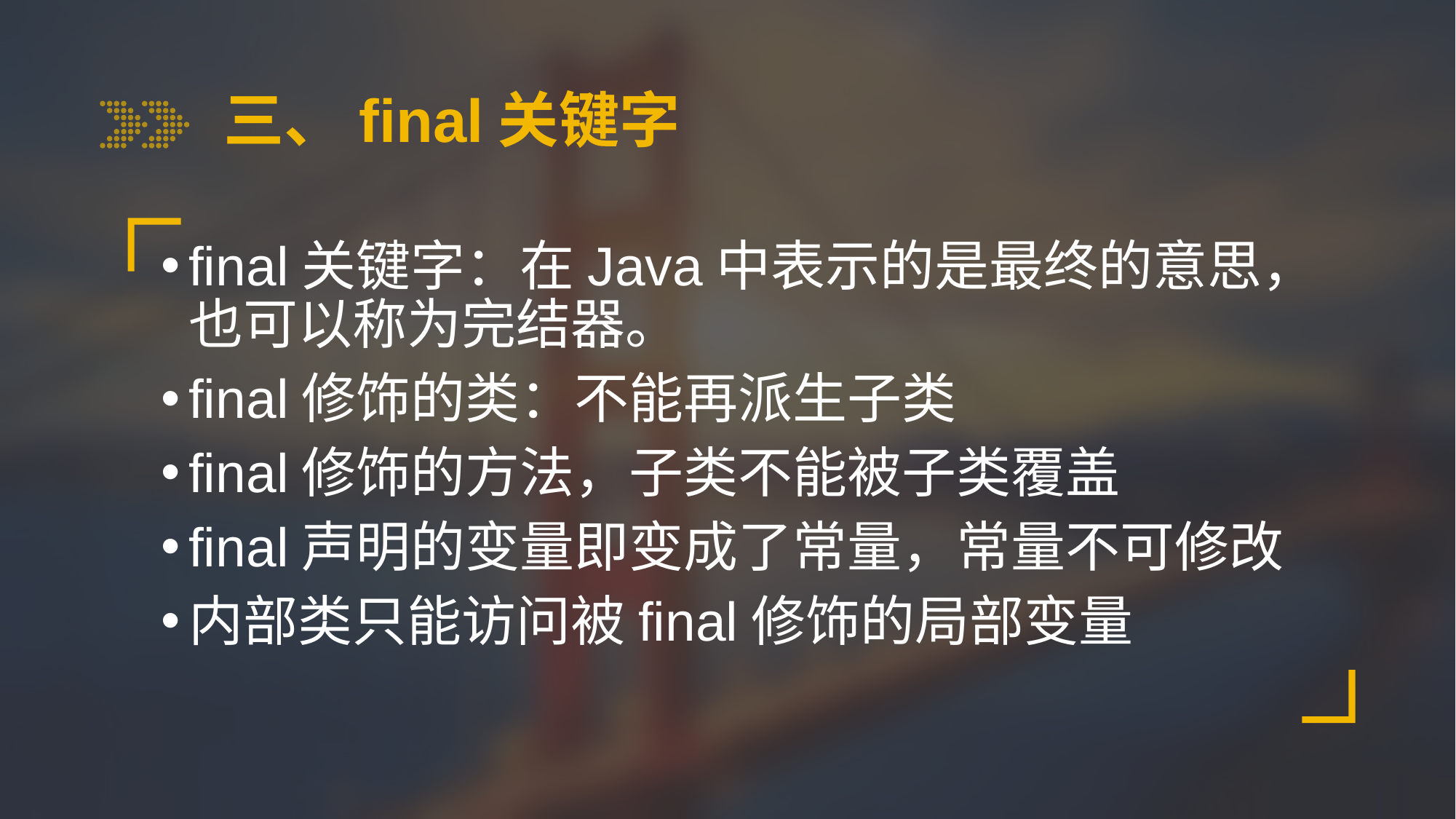

# 三、final关键字

final关键字：在Java中表示的是最终的意思，也可以称为完结器。
final修饰的类：不能再派生子类
final修饰的方法，子类不能被子类覆盖
final声明的变量即变成了常量，常量不可修改
内部类只能访问被final修饰的局部变量